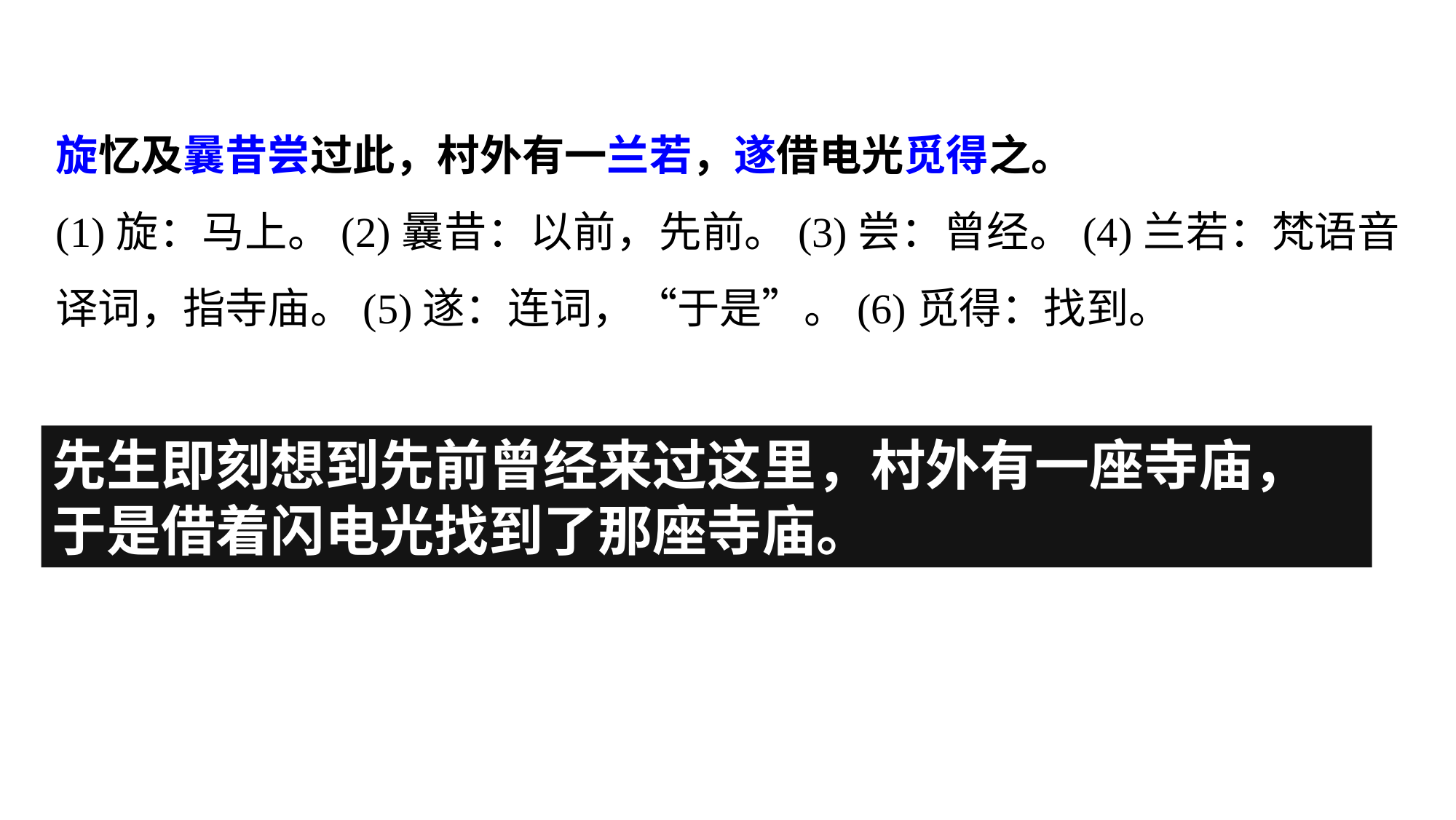

旋忆及曩昔尝过此，村外有一兰若，遂借电光觅得之。
(1)旋：马上。(2)曩昔：以前，先前。(3)尝：曾经。(4)兰若：梵语音译词，指寺庙。(5)遂：连词，“于是”。(6)觅得：找到。
先生即刻想到先前曾经来过这里，村外有一座寺庙，于是借着闪电光找到了那座寺庙。